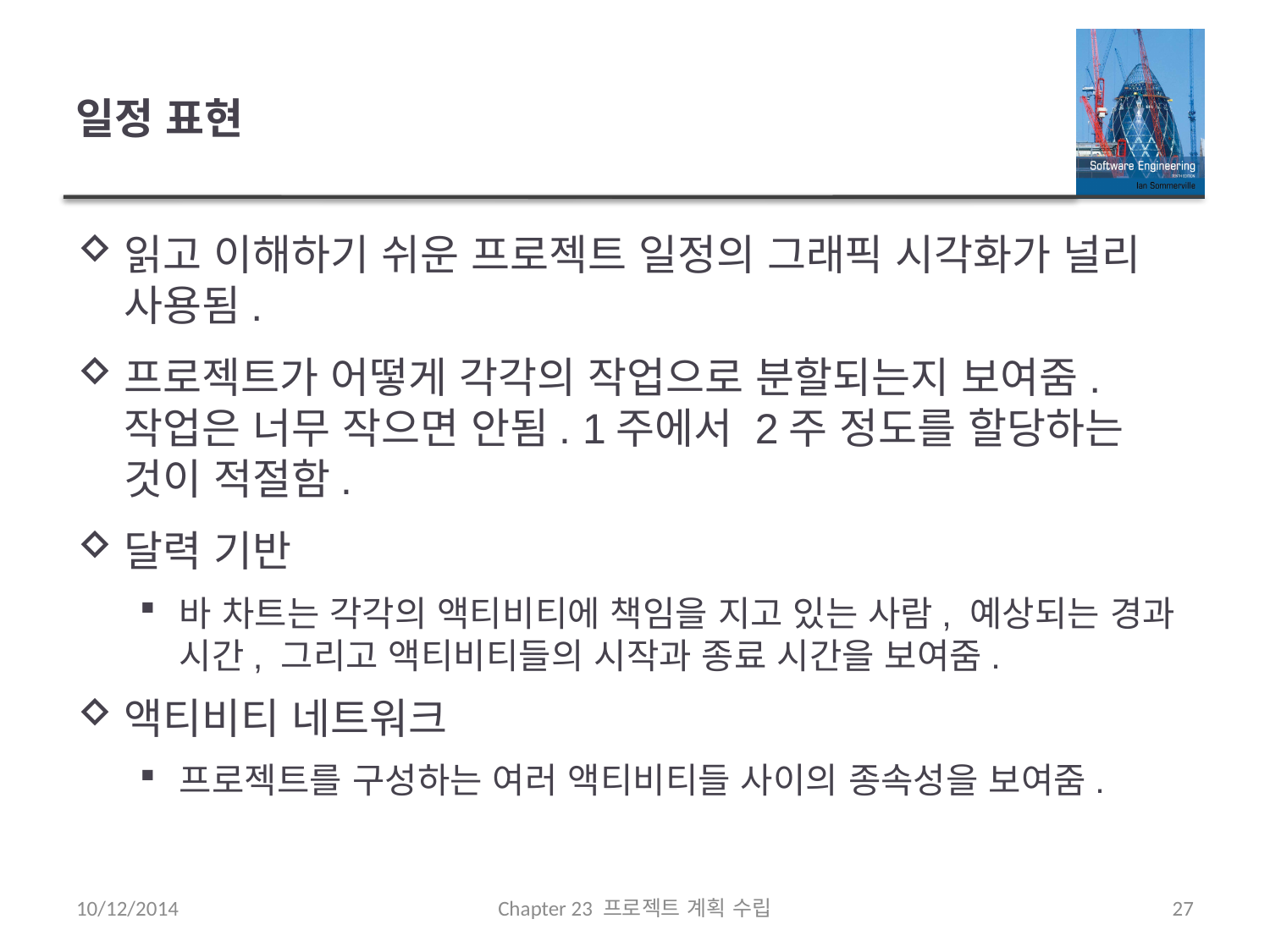

# 일정 표현
읽고 이해하기 쉬운 프로젝트 일정의 그래픽 시각화가 널리 사용됨.
프로젝트가 어떻게 각각의 작업으로 분할되는지 보여줌. 작업은 너무 작으면 안됨. 1주에서 2주 정도를 할당하는 것이 적절함.
달력 기반
바 차트는 각각의 액티비티에 책임을 지고 있는 사람, 예상되는 경과 시간, 그리고 액티비티들의 시작과 종료 시간을 보여줌.
액티비티 네트워크
프로젝트를 구성하는 여러 액티비티들 사이의 종속성을 보여줌.
10/12/2014
Chapter 23 프로젝트 계획 수립
27